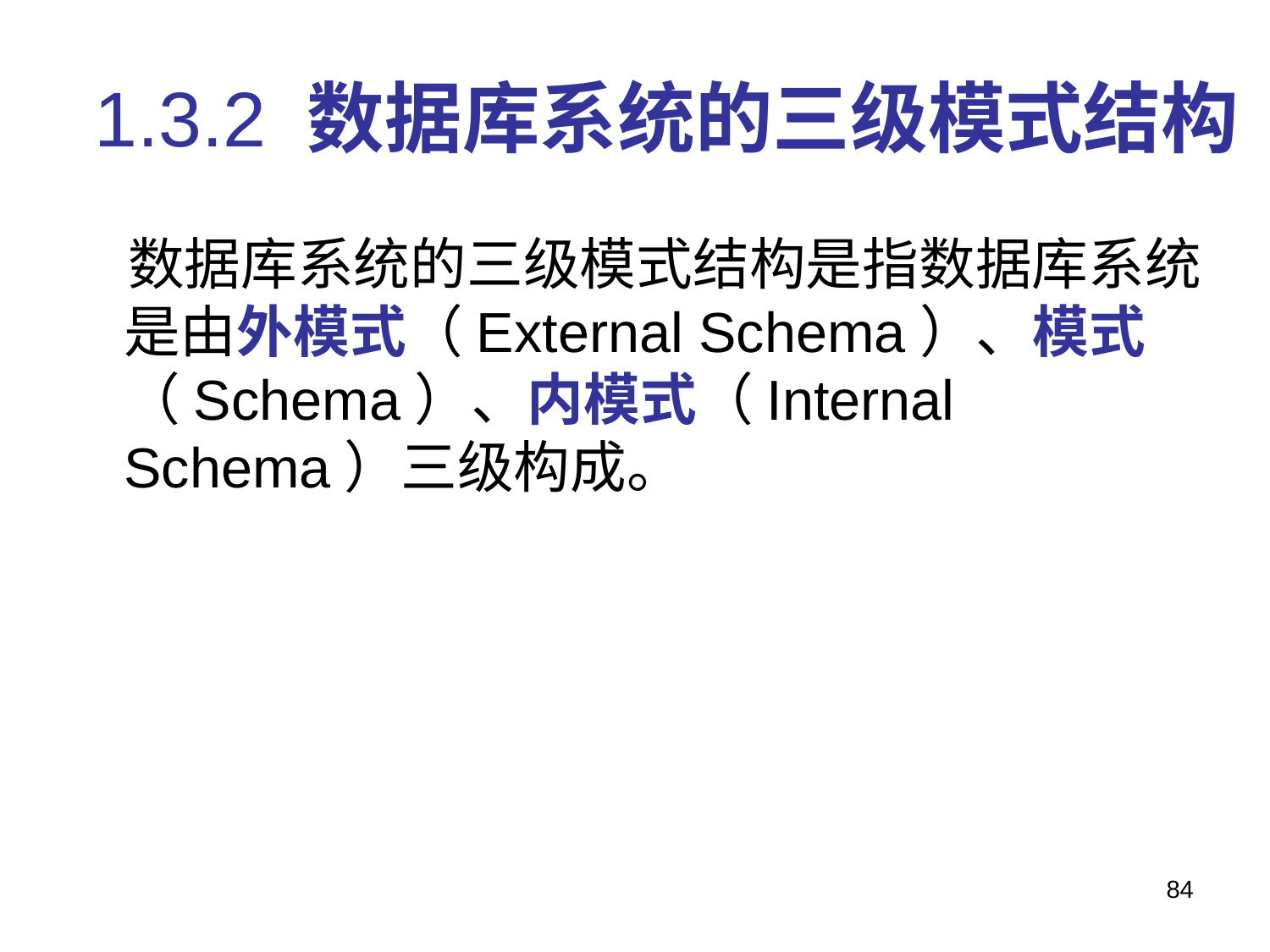

# 1.3.2 数据库系统的三级模式结构
   数据库系统的三级模式结构是指数据库系统是由外模式（External Schema）、模式（Schema）、内模式（Internal Schema）三级构成。

84